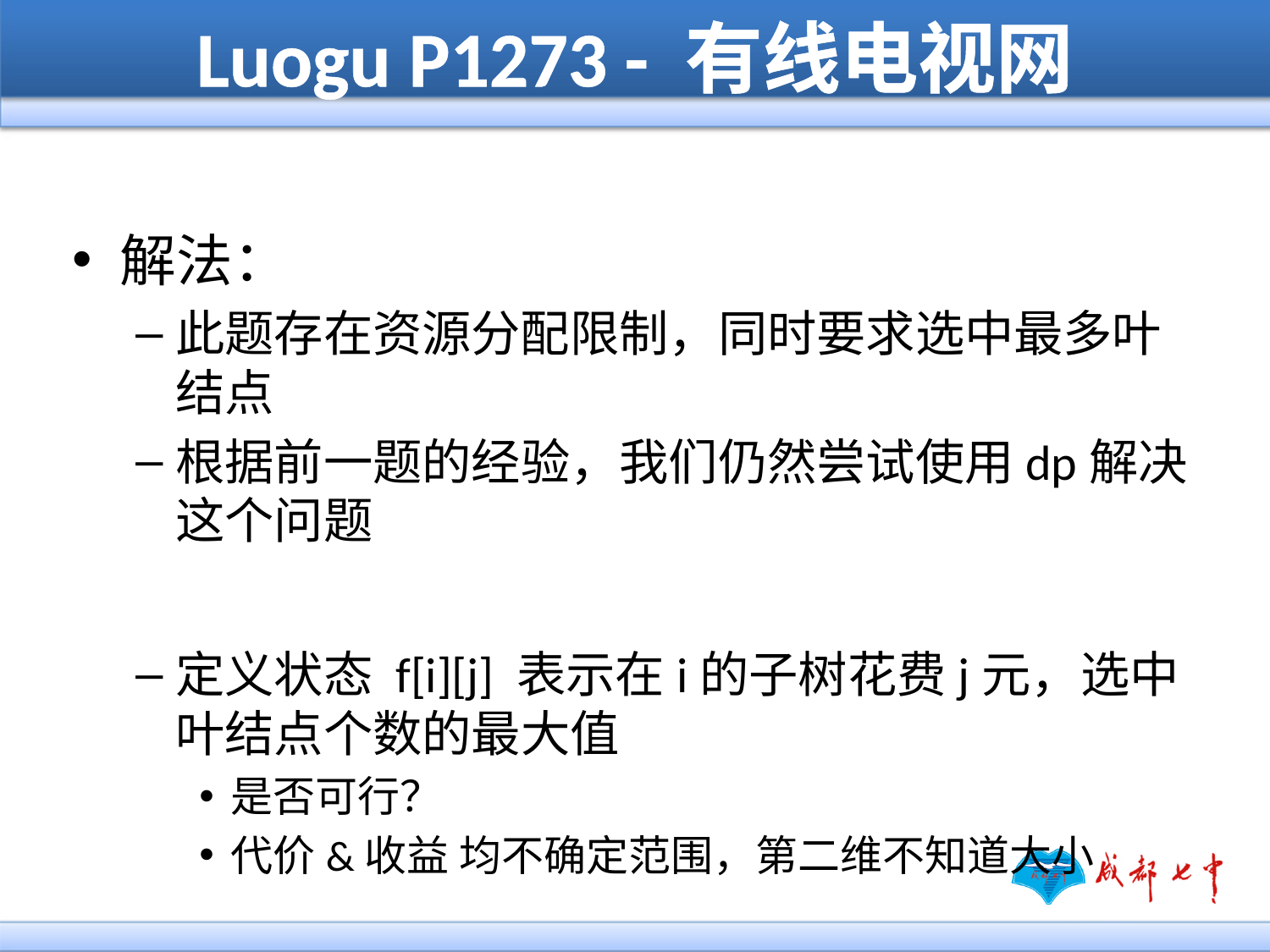

# Luogu P1273 - 有线电视网
解法：
此题存在资源分配限制，同时要求选中最多叶结点
根据前一题的经验，我们仍然尝试使用dp解决这个问题

定义状态 f[i][j] 表示在i的子树花费j元，选中叶结点个数的最大值
是否可行？
代价&收益 均不确定范围，第二维不知道大小